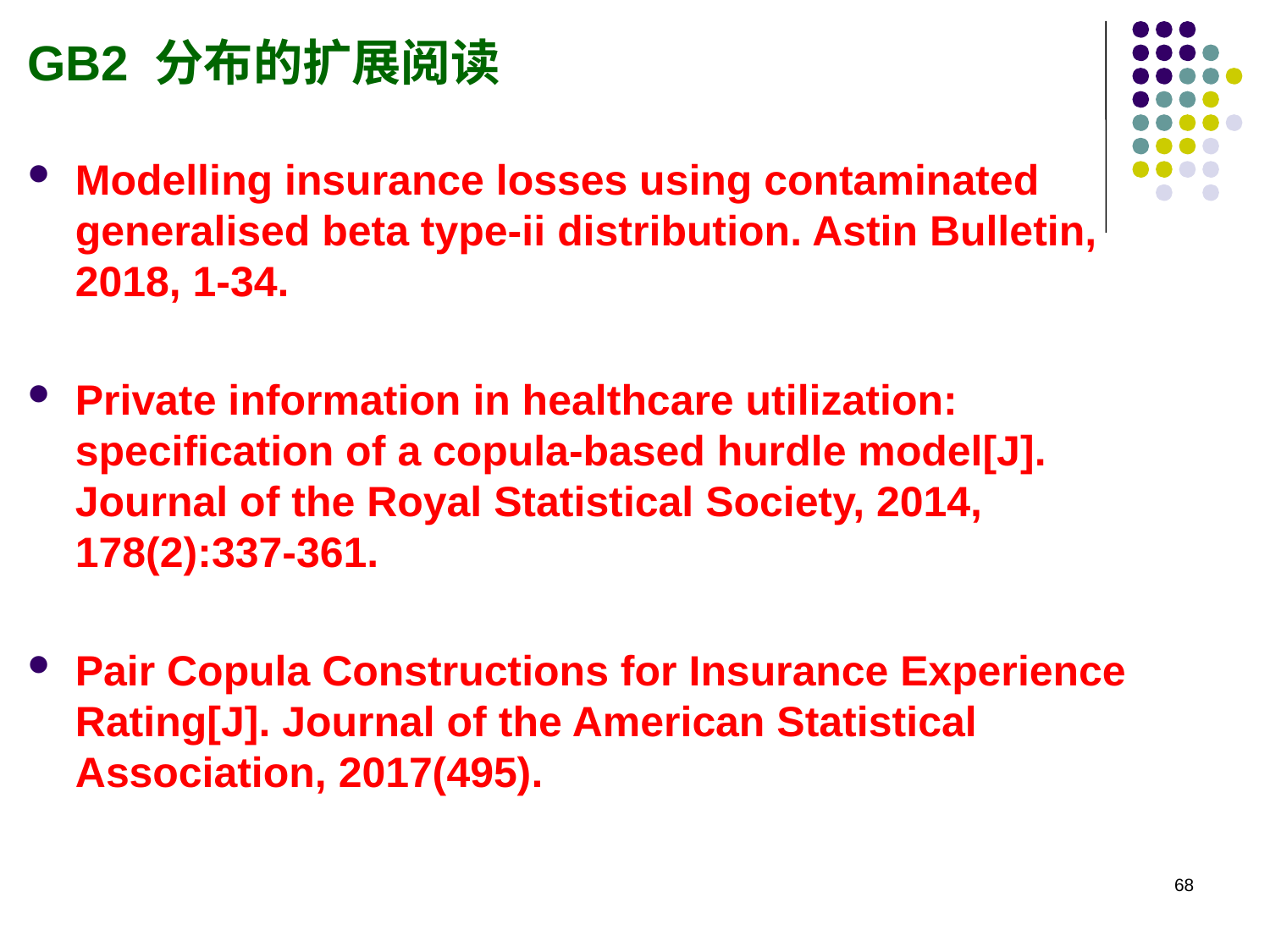

# GB2 分布的扩展阅读
Modelling insurance losses using contaminated generalised beta type-ii distribution. Astin Bulletin, 2018, 1-34.

Private information in healthcare utilization: specification of a copula-based hurdle model[J]. Journal of the Royal Statistical Society, 2014, 178(2):337-361.

Pair Copula Constructions for Insurance Experience Rating[J]. Journal of the American Statistical Association, 2017(495).
68